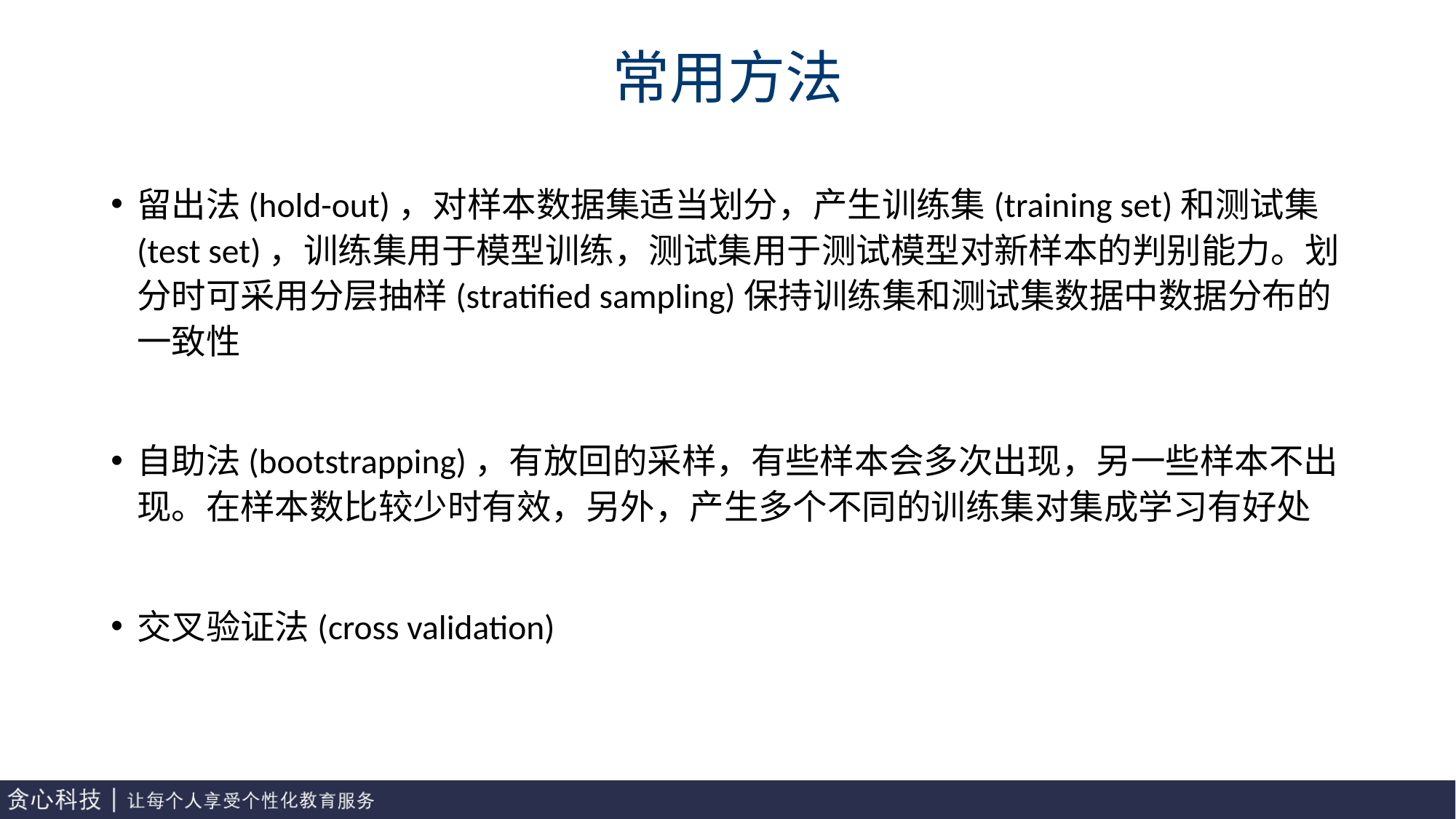

# 常用方法
留出法(hold-out)，对样本数据集适当划分，产生训练集(training set)和测试集(test set)，训练集用于模型训练，测试集用于测试模型对新样本的判别能力。划分时可采用分层抽样(stratified sampling)保持训练集和测试集数据中数据分布的一致性

自助法(bootstrapping)，有放回的采样，有些样本会多次出现，另一些样本不出现。在样本数比较少时有效，另外，产生多个不同的训练集对集成学习有好处

交叉验证法(cross validation)